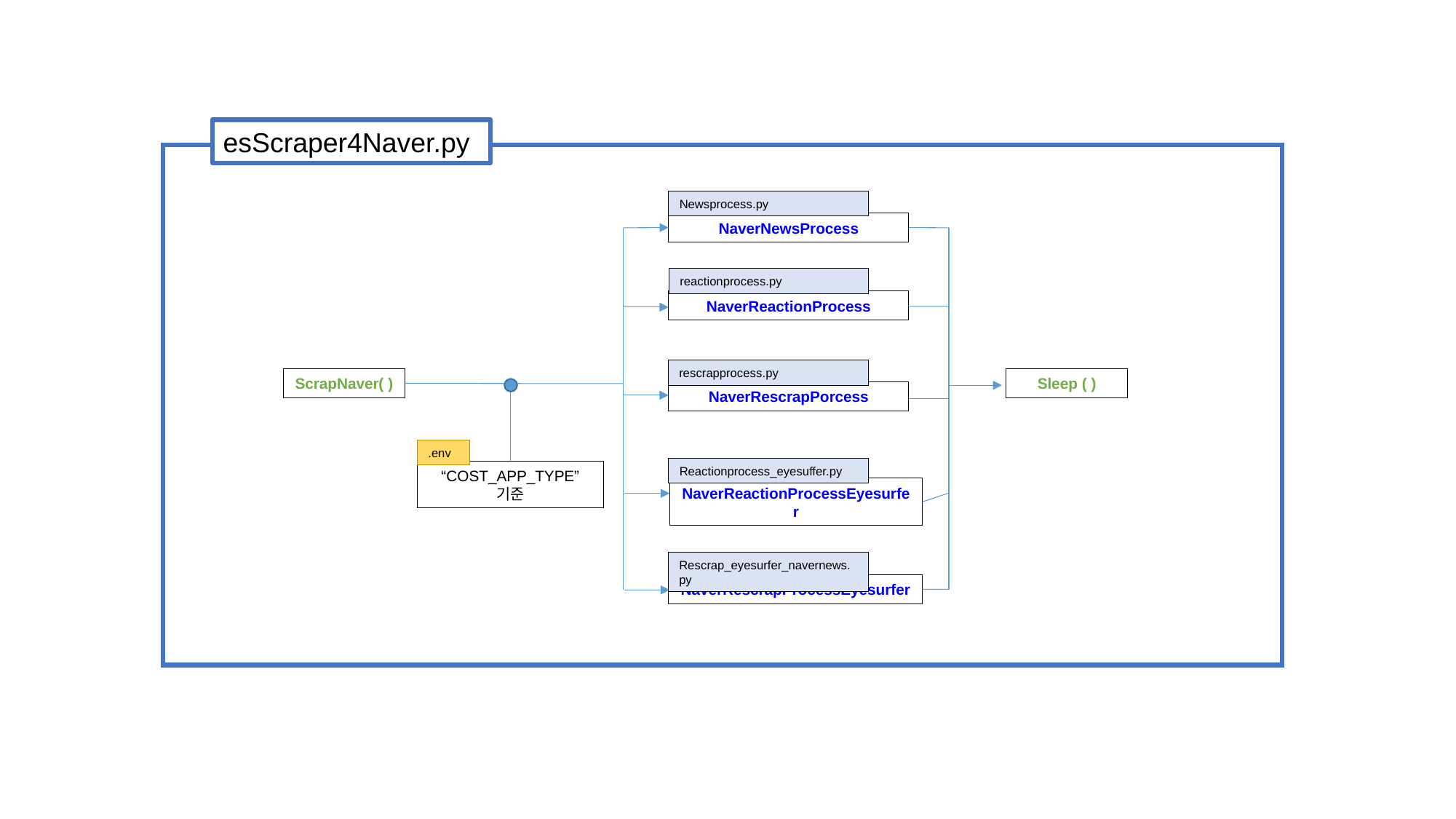

esScraper4Naver.py

Newsprocess.py
NaverNewsProcess
reactionprocess.py
NaverReactionProcess
rescrapprocess.py
Sleep ( )
ScrapNaver( )

NaverRescrapPorcess
.env
Reactionprocess_eyesuffer.py
“COST_APP_TYPE” 기준
NaverReactionProcessEyesurfer
Rescrap_eyesurfer_navernews.py
NaverRescrapProcessEyesurfer